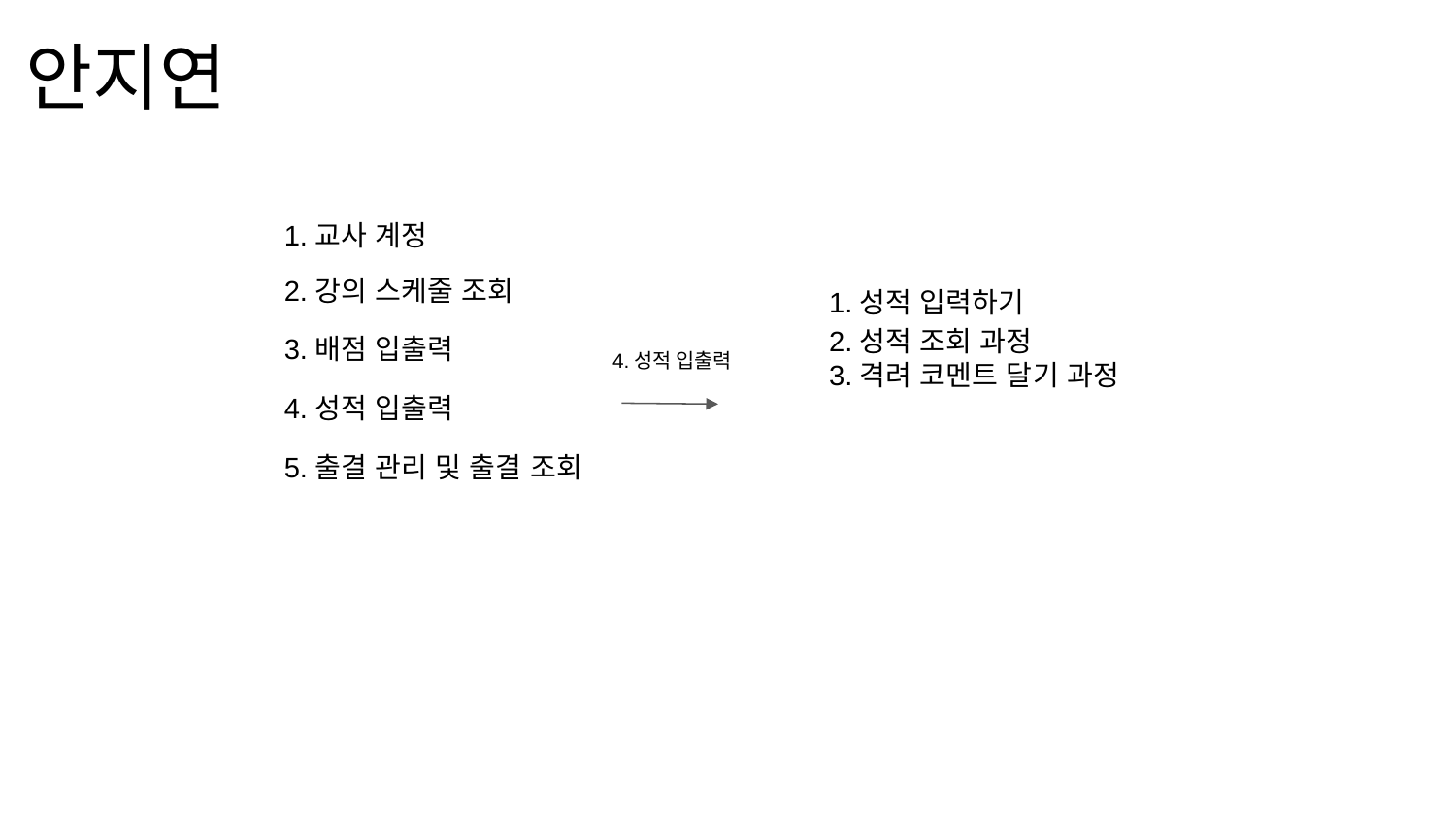

# 안지연
1.교사 계정
2.강의 스케줄 조회
1.성적 입력하기
2.성적 조회 과정
3.격려 코멘트 달기 과정
3.배점 입출력
4.성적 입출력

4.성적 입출력
5.출결 관리 및 출결 조회